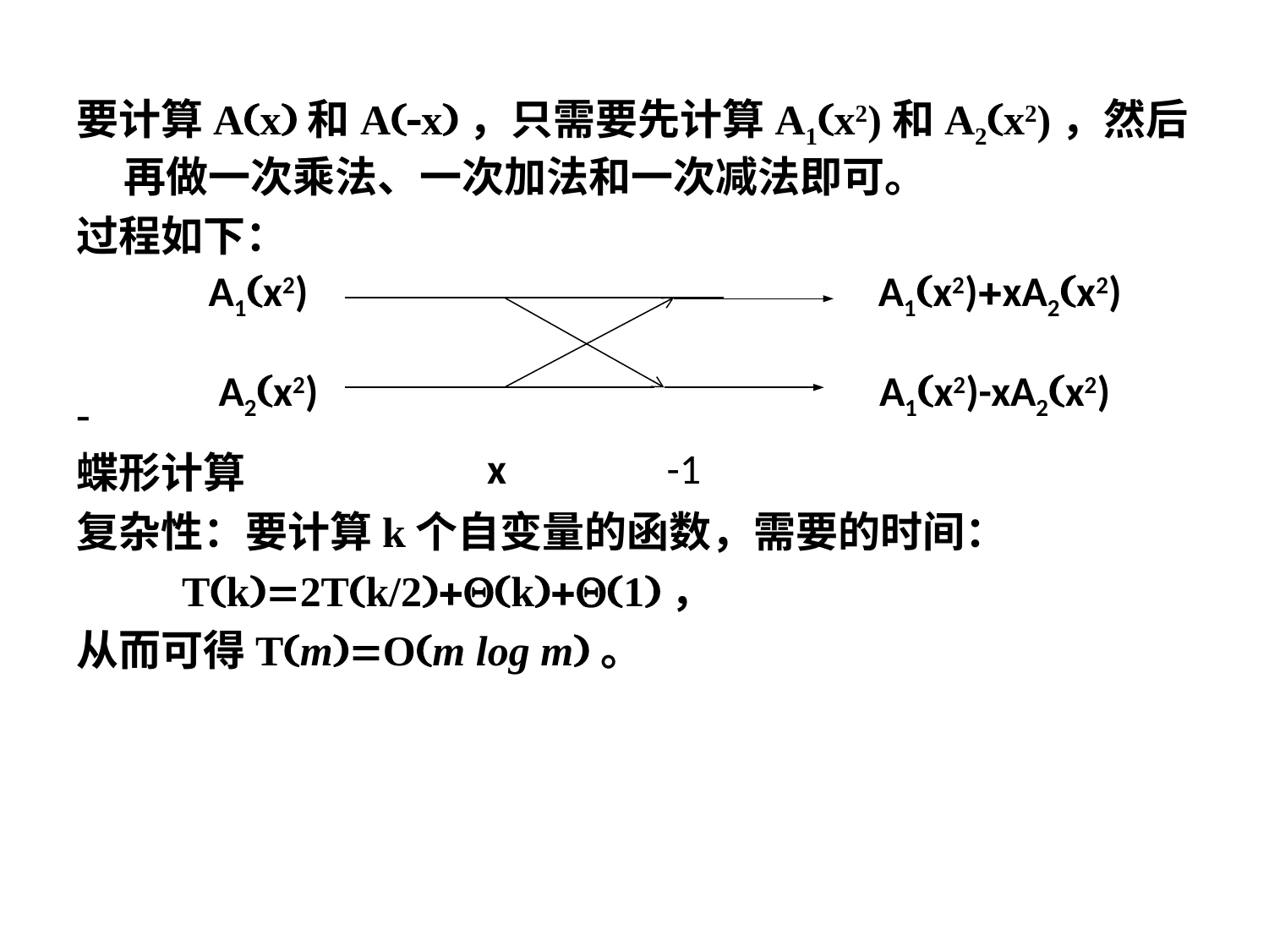

#
要计算A(x)和A(−x)，只需要先计算A1(x2)和A2(x2)，然后再做一次乘法、一次加法和一次减法即可。
过程如下：

-
蝶形计算
复杂性：要计算k个自变量的函数，需要的时间：
          T(k)=2T(k/2)+Θ(k)+Θ(1)，
从而可得T(m)=O(m log m)。

A1(x2)
A1(x2)+xA2(x2)
A2(x2)
A1(x2)-xA2(x2)
x
-1